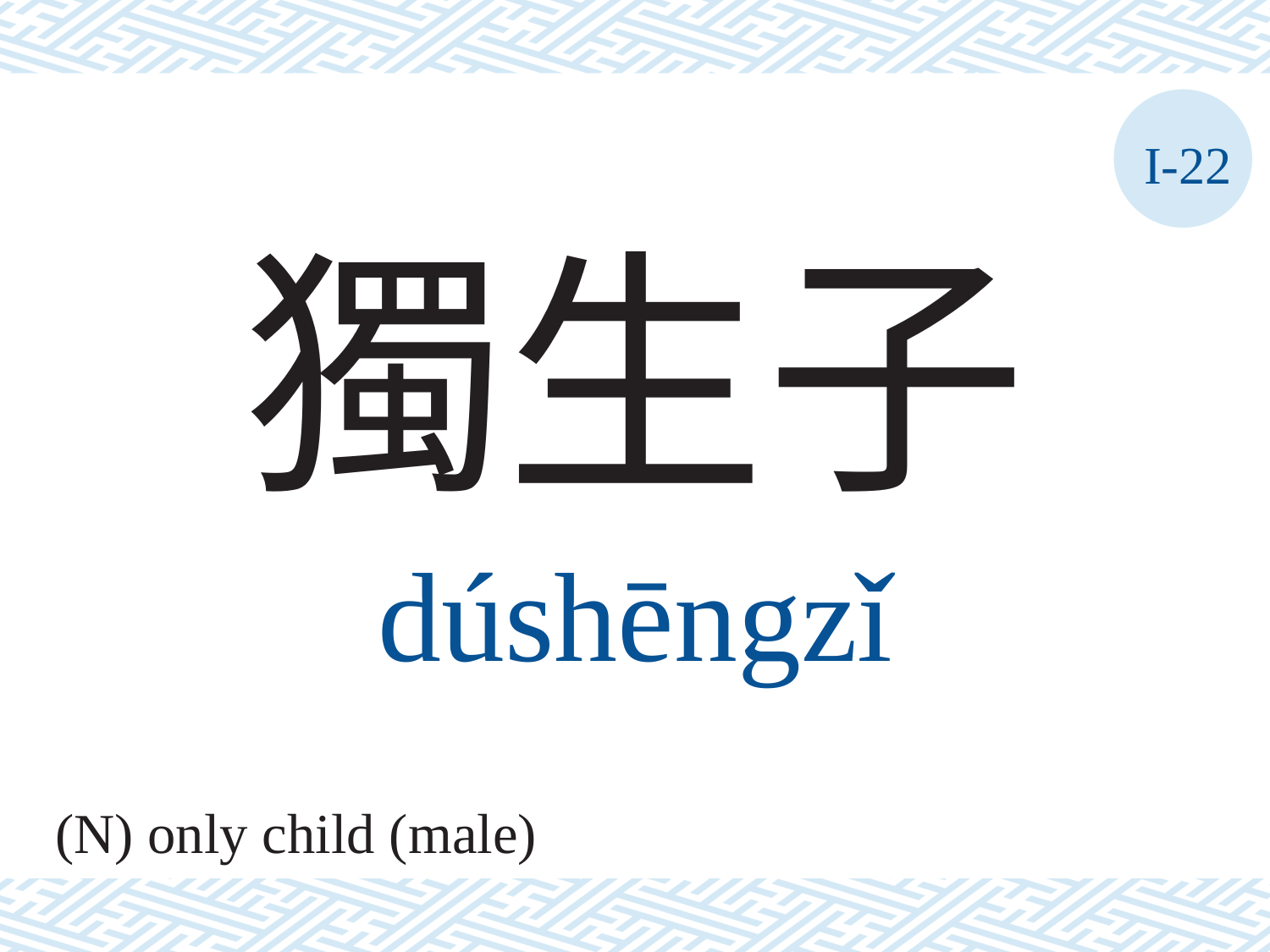

I-22
獨生子
dúshēngzǐ
(N) only child (male)